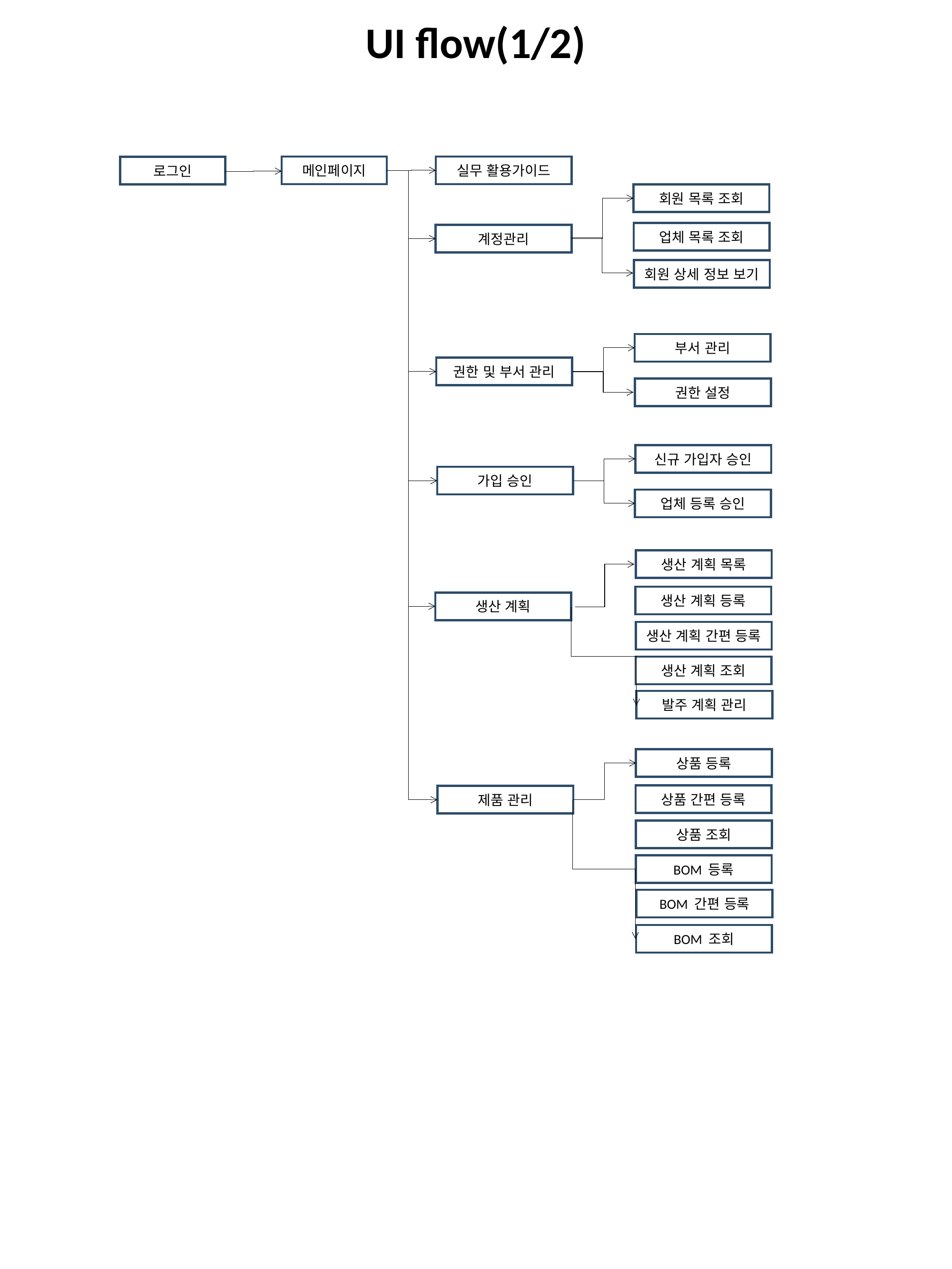

UI flow(1/2)
실무 활용가이드
메인페이지
로그인
회원 목록 조회
업체 목록 조회
계정관리
회원 상세 정보 보기
부서 관리
권한 및 부서 관리
권한 설정
신규 가입자 승인
가입 승인
업체 등록 승인
생산 계획 목록
생산 계획 등록
생산 계획
생산 계획 간편 등록
생산 계획 조회
발주 계획 관리
상품 등록
상품 간편 등록
제품 관리
상품 조회
BOM 등록
BOM 간편 등록
BOM 조회